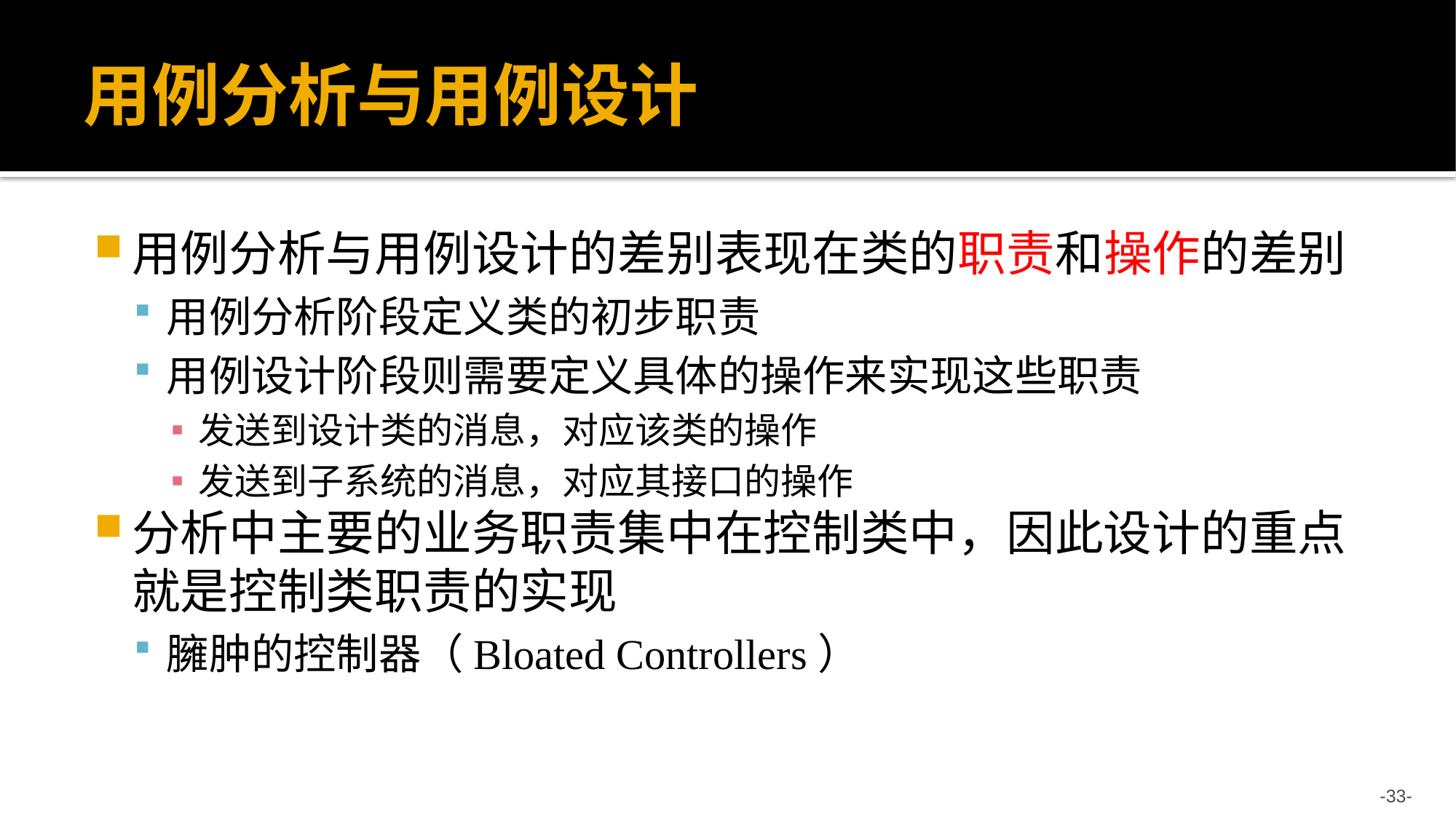

# 用例分析与用例设计
用例分析与用例设计的差别表现在类的职责和操作的差别
用例分析阶段定义类的初步职责
用例设计阶段则需要定义具体的操作来实现这些职责
发送到设计类的消息，对应该类的操作
发送到子系统的消息，对应其接口的操作
分析中主要的业务职责集中在控制类中，因此设计的重点就是控制类职责的实现
臃肿的控制器（Bloated Controllers）
-33-